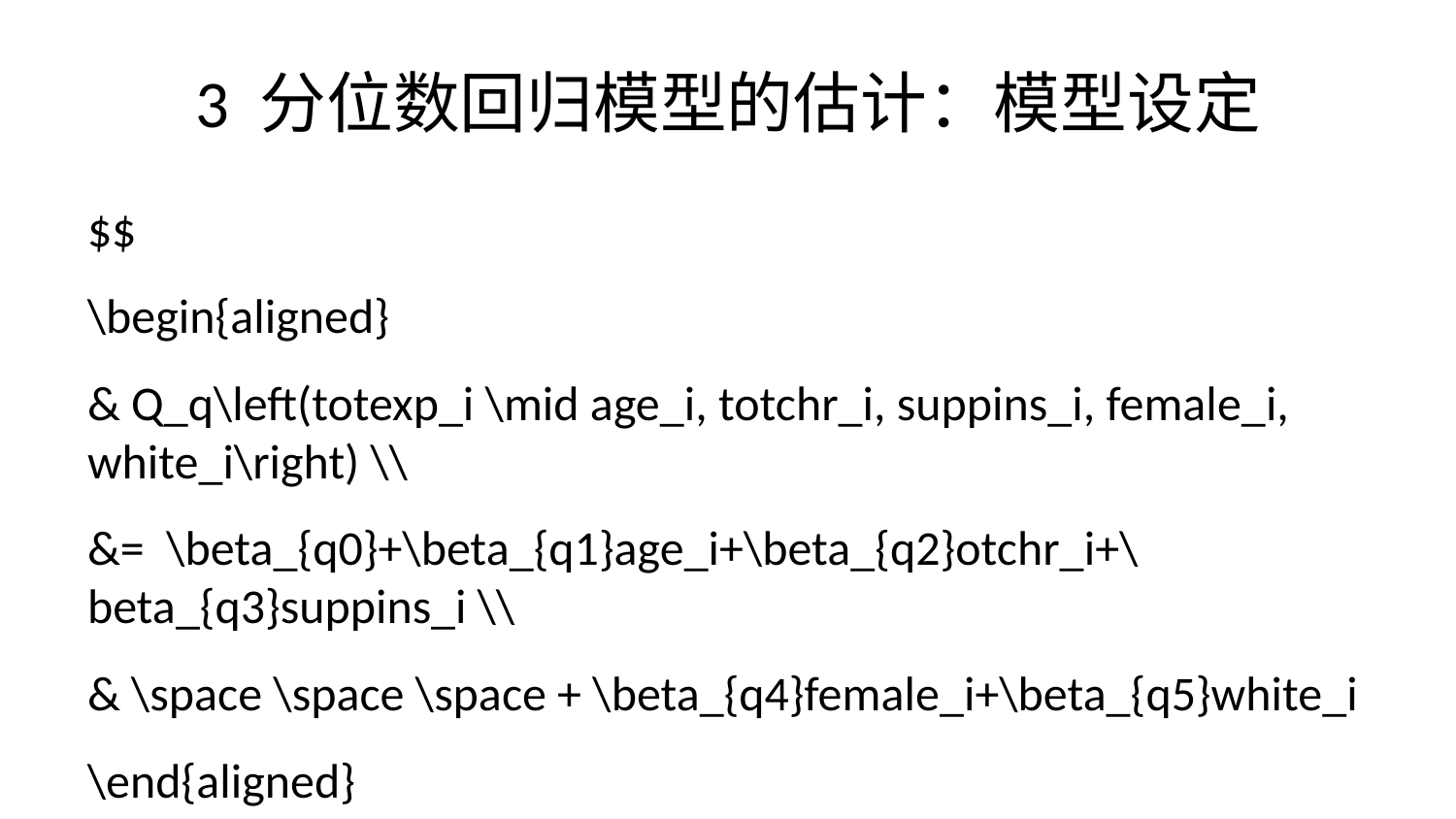

# 3 分位数回归模型的估计：模型设定
$$
\begin{aligned}
& Q_q\left(totexp_i \mid age_i, totchr_i, suppins_i, female_i, white_i\right) \\
&=  \beta_{q0}+\beta_{q1}age_i+\beta_{q2}otchr_i+\beta_{q3}suppins_i \\
& \space \space \space + \beta_{q4}female_i+\beta_{q5}white_i
\end{aligned}
$$